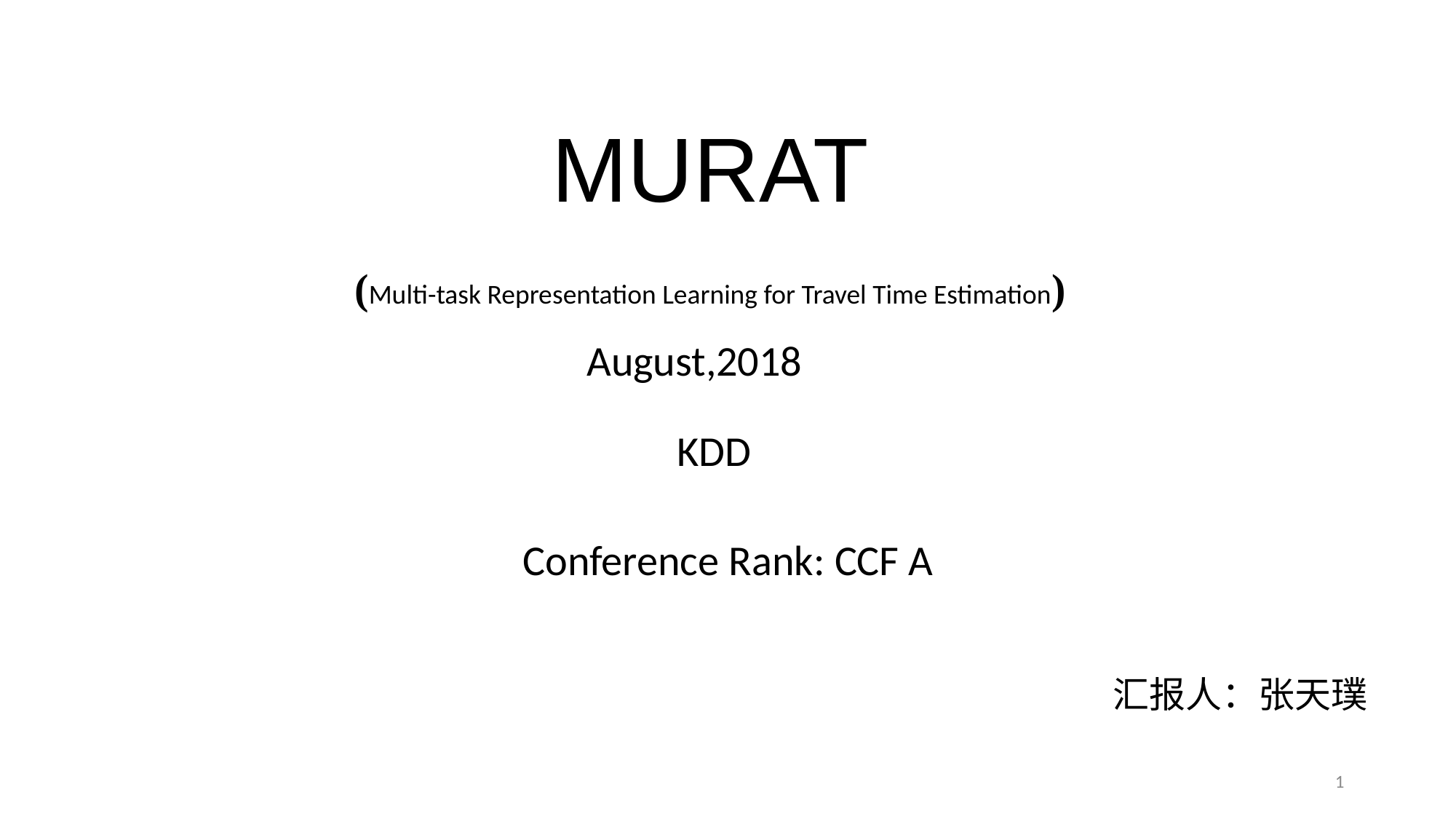

# MURAT (Multi-task Representation Learning for Travel Time Estimation)
August,2018
KDD
Conference Rank: CCF A
汇报人：张天璞
1